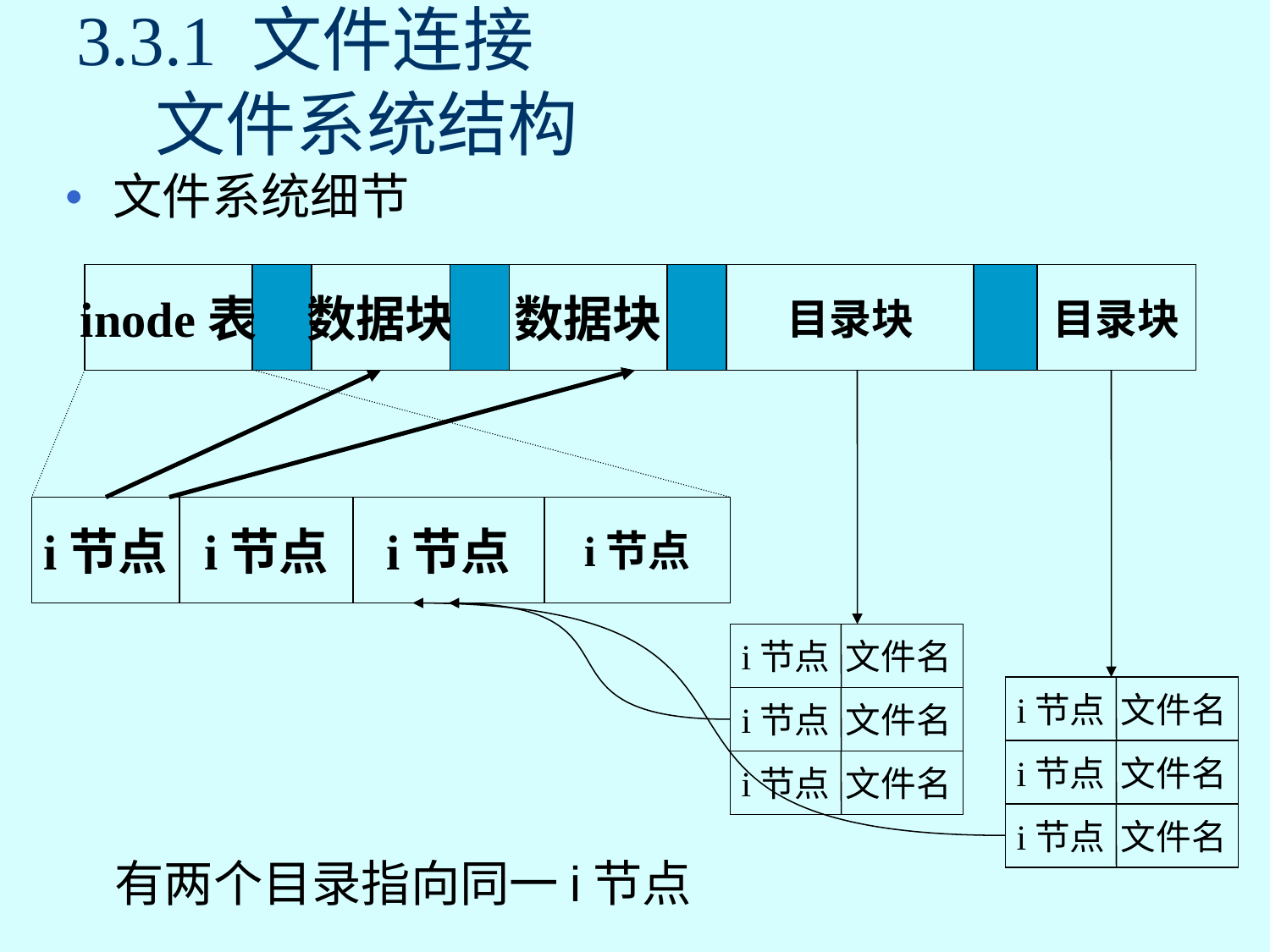

# 3.3.1 文件连接 文件系统结构
文件系统细节
inode表

数据块
数据块
目录块

目录块

i节点
i节点
i节点
i节点
i节点  文件名

i节点  文件名

i节点  文件名

i节点  文件名

i节点  文件名

i节点  文件名

有两个目录指向同一i节点
31